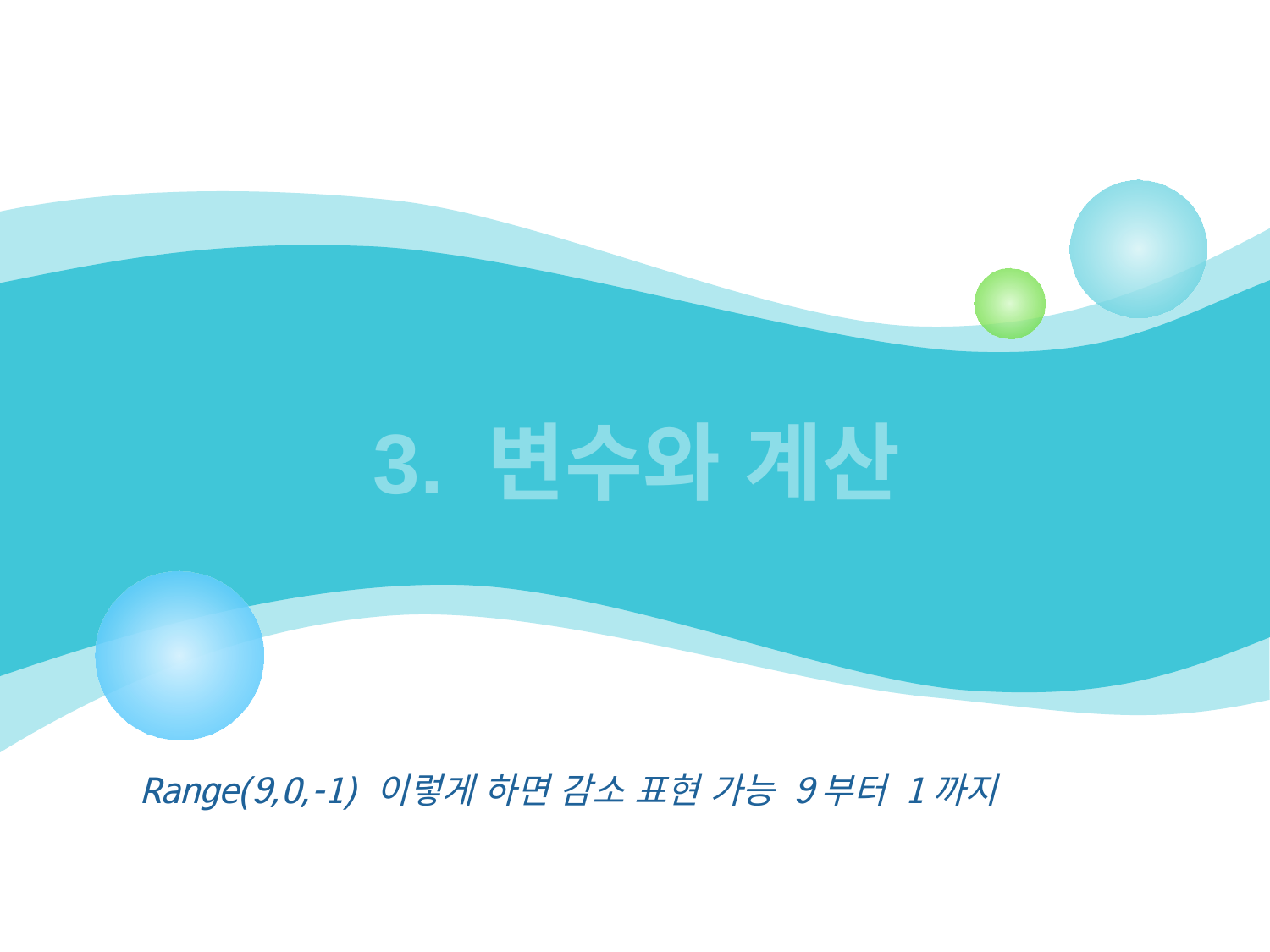

# 3. 변수와 계산
Range(9,0,-1) 이렇게 하면 감소 표현 가능 9부터 1까지